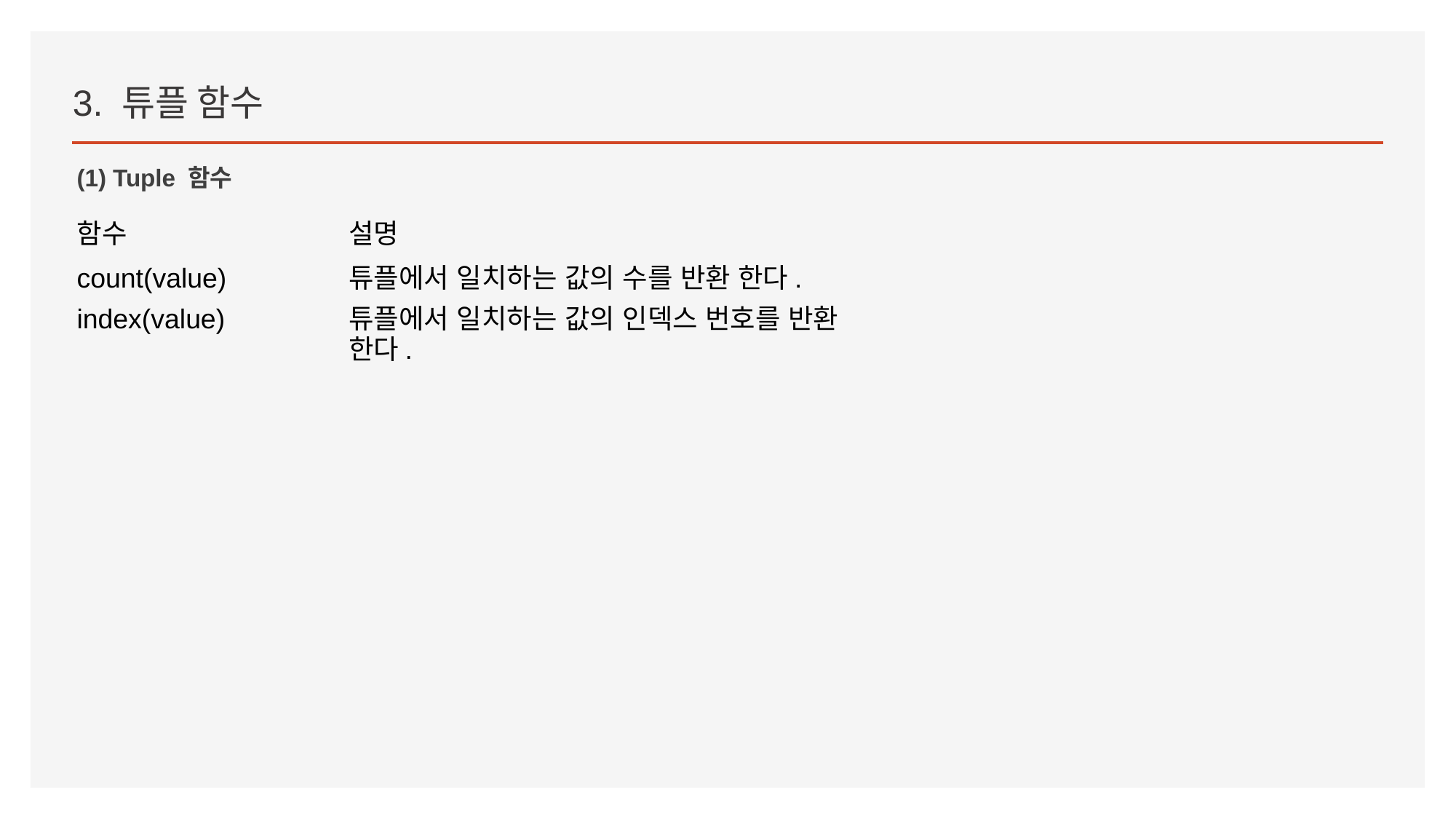

3. 튜플 함수
(1) Tuple 함수
| 함수 | 설명 |
| --- | --- |
| count(value) | 튜플에서 일치하는 값의 수를 반환 한다. |
| index(value) | 튜플에서 일치하는 값의 인덱스 번호를 반환 한다. |